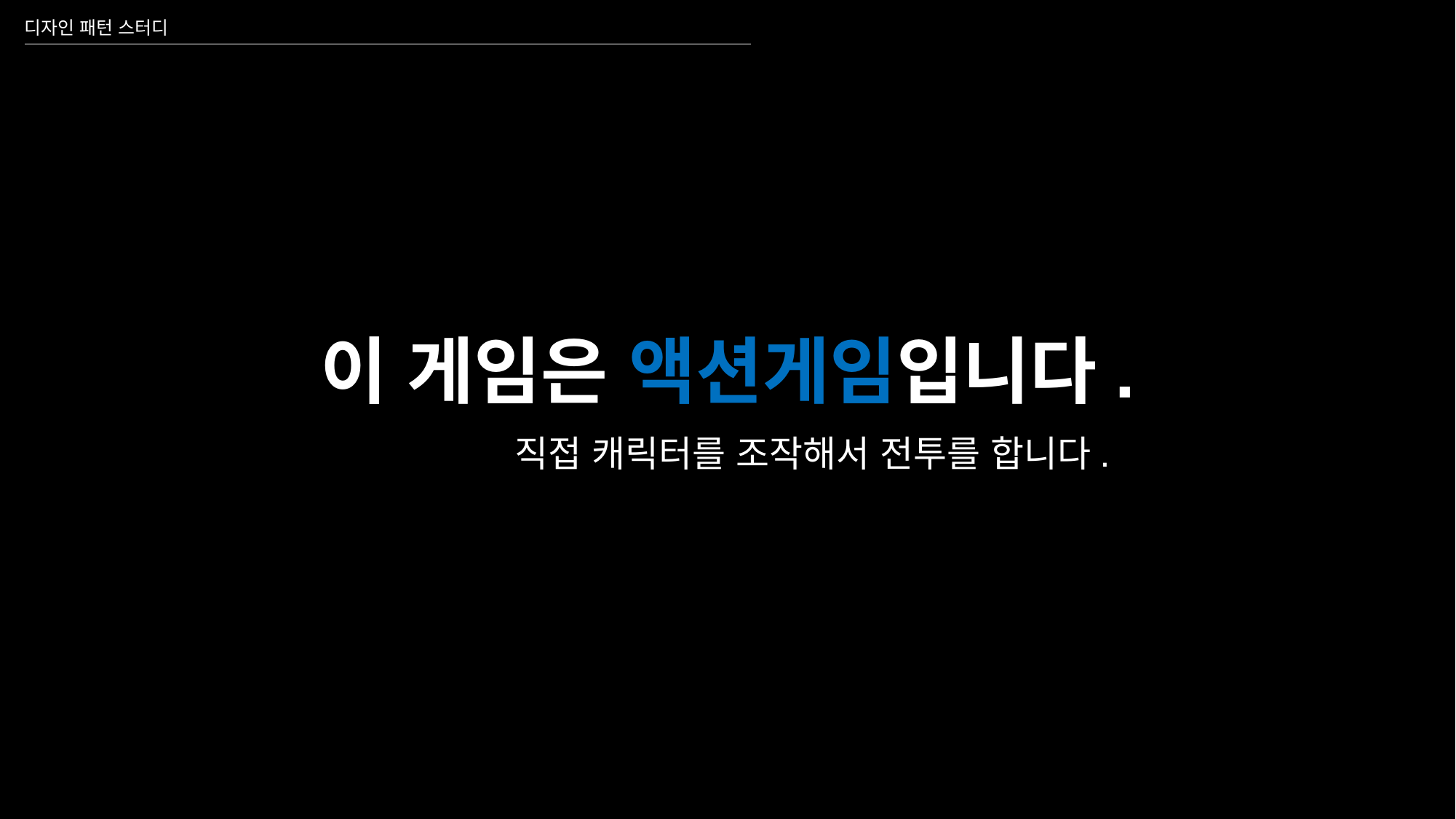

디자인 패턴 스터디
# 이 게임은 액션게임입니다.
직접 캐릭터를 조작해서 전투를 합니다.